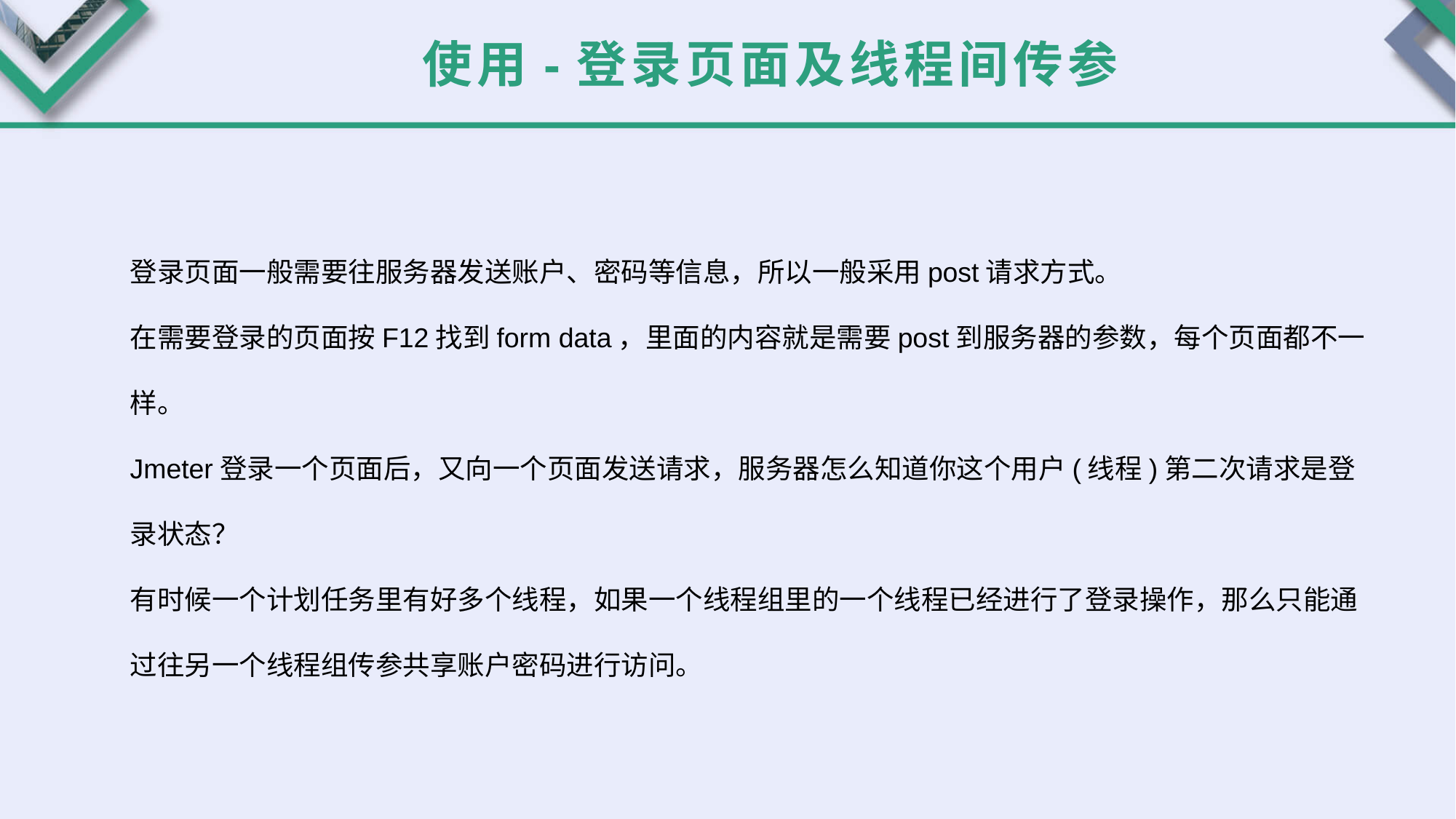

使用-登录页面及线程间传参
登录页面一般需要往服务器发送账户、密码等信息，所以一般采用post请求方式。
在需要登录的页面按F12找到form data，里面的内容就是需要post到服务器的参数，每个页面都不一样。
Jmeter登录一个页面后，又向一个页面发送请求，服务器怎么知道你这个用户(线程)第二次请求是登录状态？
有时候一个计划任务里有好多个线程，如果一个线程组里的一个线程已经进行了登录操作，那么只能通过往另一个线程组传参共享账户密码进行访问。